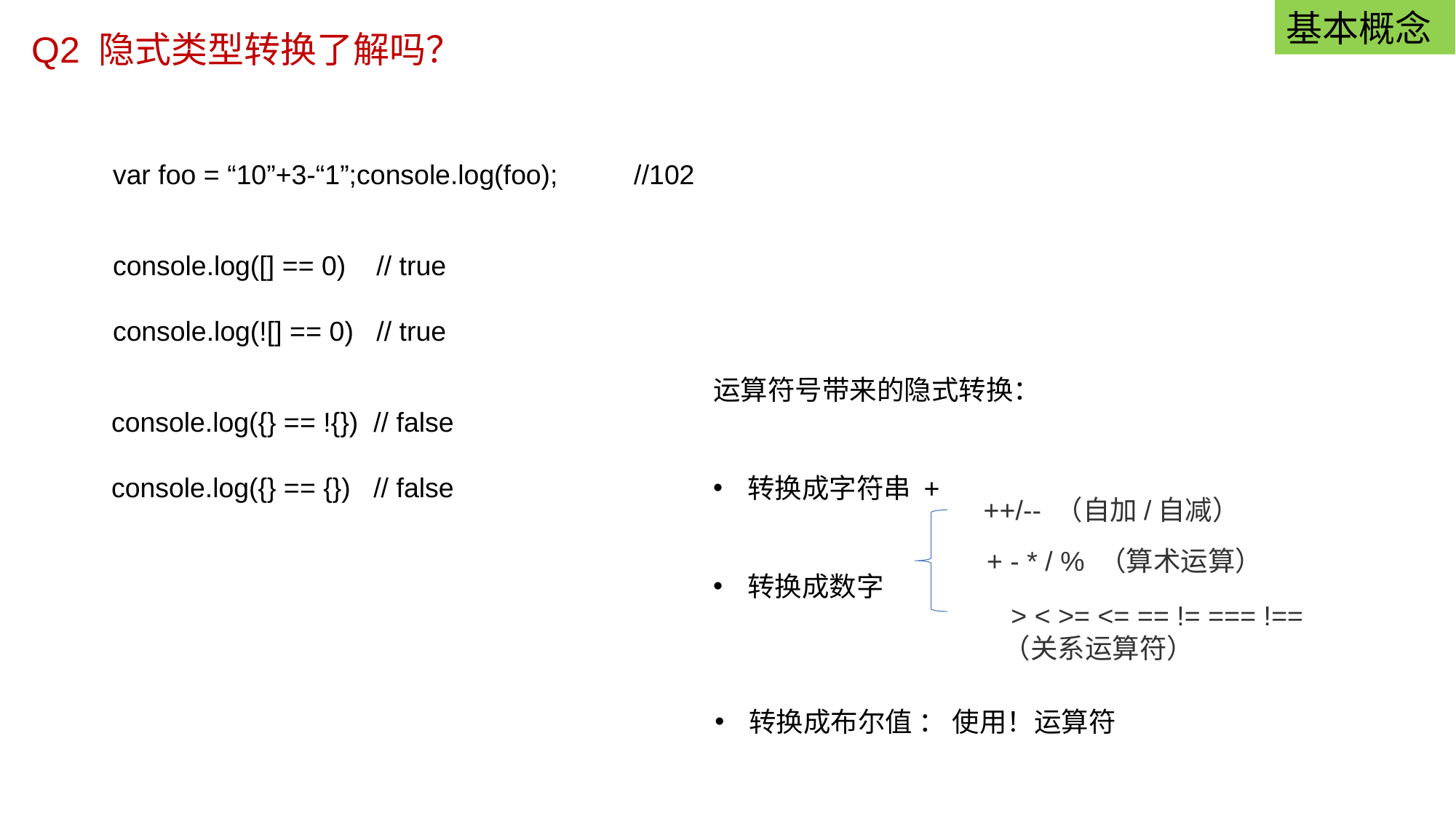

基本概念
Q2 隐式类型转换了解吗？
var foo = “10”+3-“1”;console.log(foo);          //102
console.log([] == 0)    // true

console.log(![] == 0)   // true
运算符号带来的隐式转换：
转换成字符串 +
转换成数字
console.log({} == !{})  // false

console.log({} == {})   // false
++/-- （自加/自减）

+ - * / % （算术运算）
 > < >= <= == != === !==
（关系运算符）
转换成布尔值 ： 使用！运算符